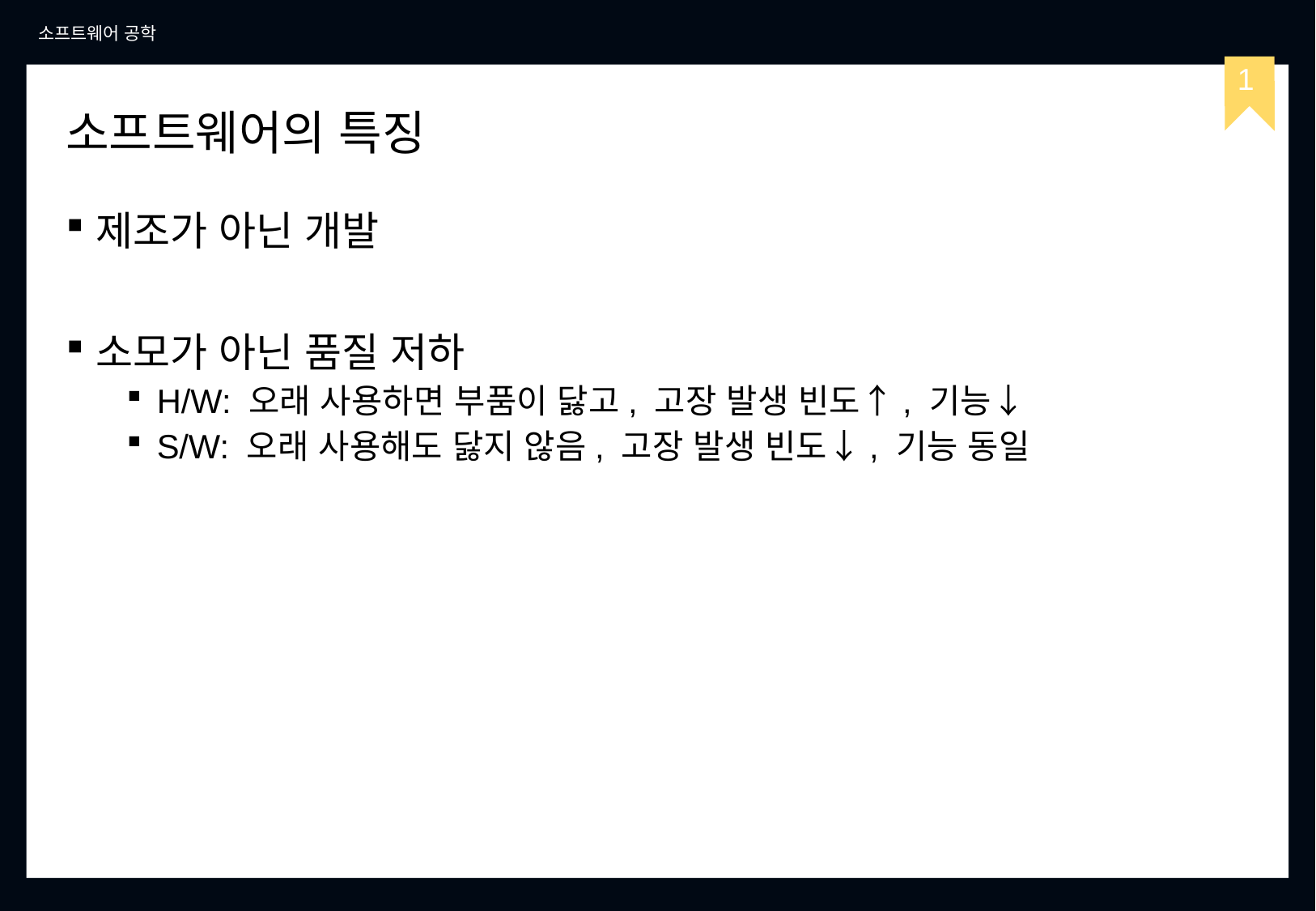

소프트웨어 공학
1
# 소프트웨어의 특징
제조가 아닌 개발

소모가 아닌 품질 저하
H/W: 오래 사용하면 부품이 닳고, 고장 발생 빈도↑, 기능↓
S/W: 오래 사용해도 닳지 않음, 고장 발생 빈도↓, 기능 동일